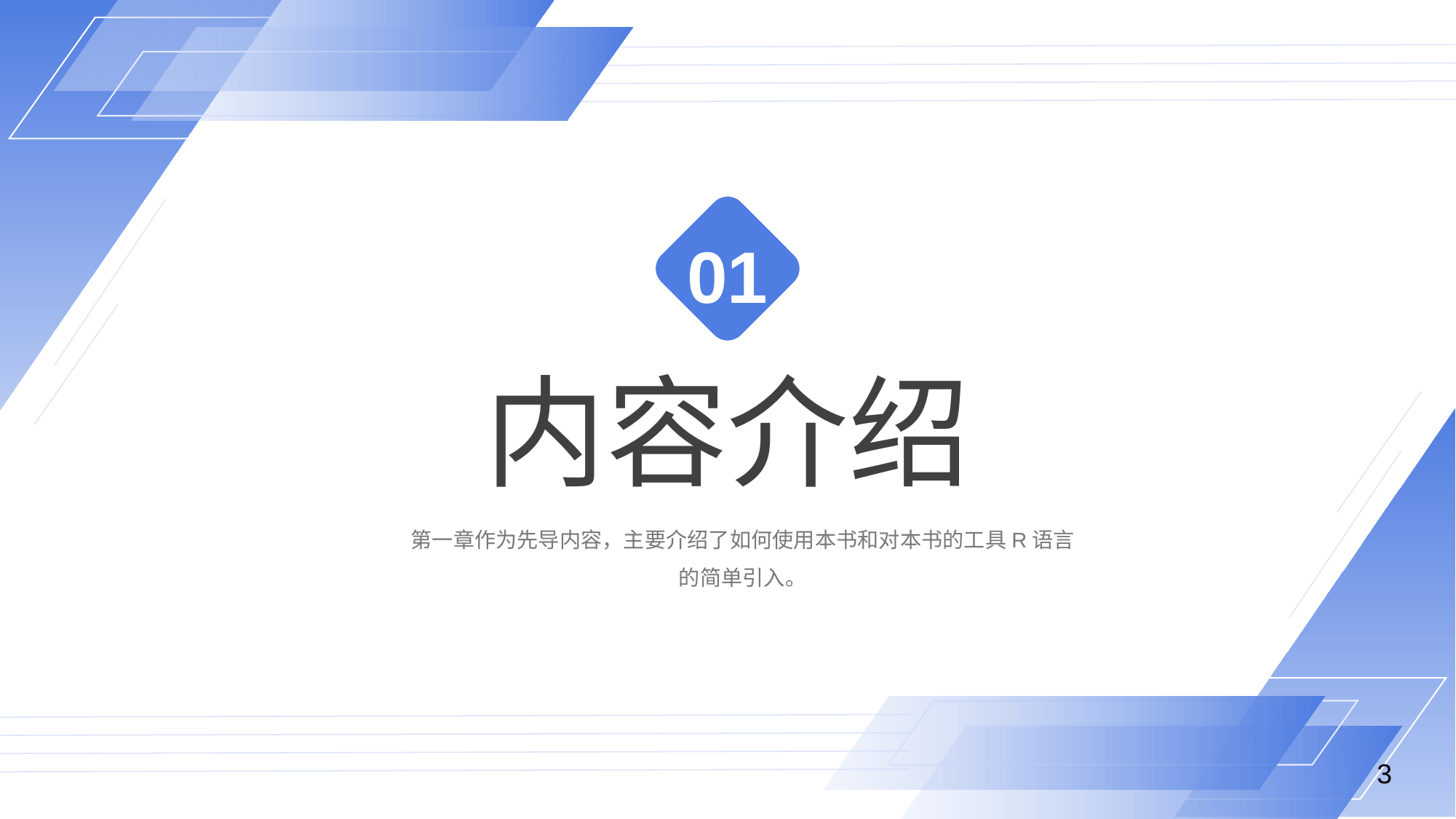

01
内容介绍

第一章作为先导内容，主要介绍了如何使用本书和对本书的工具R语言的简单引入。

3